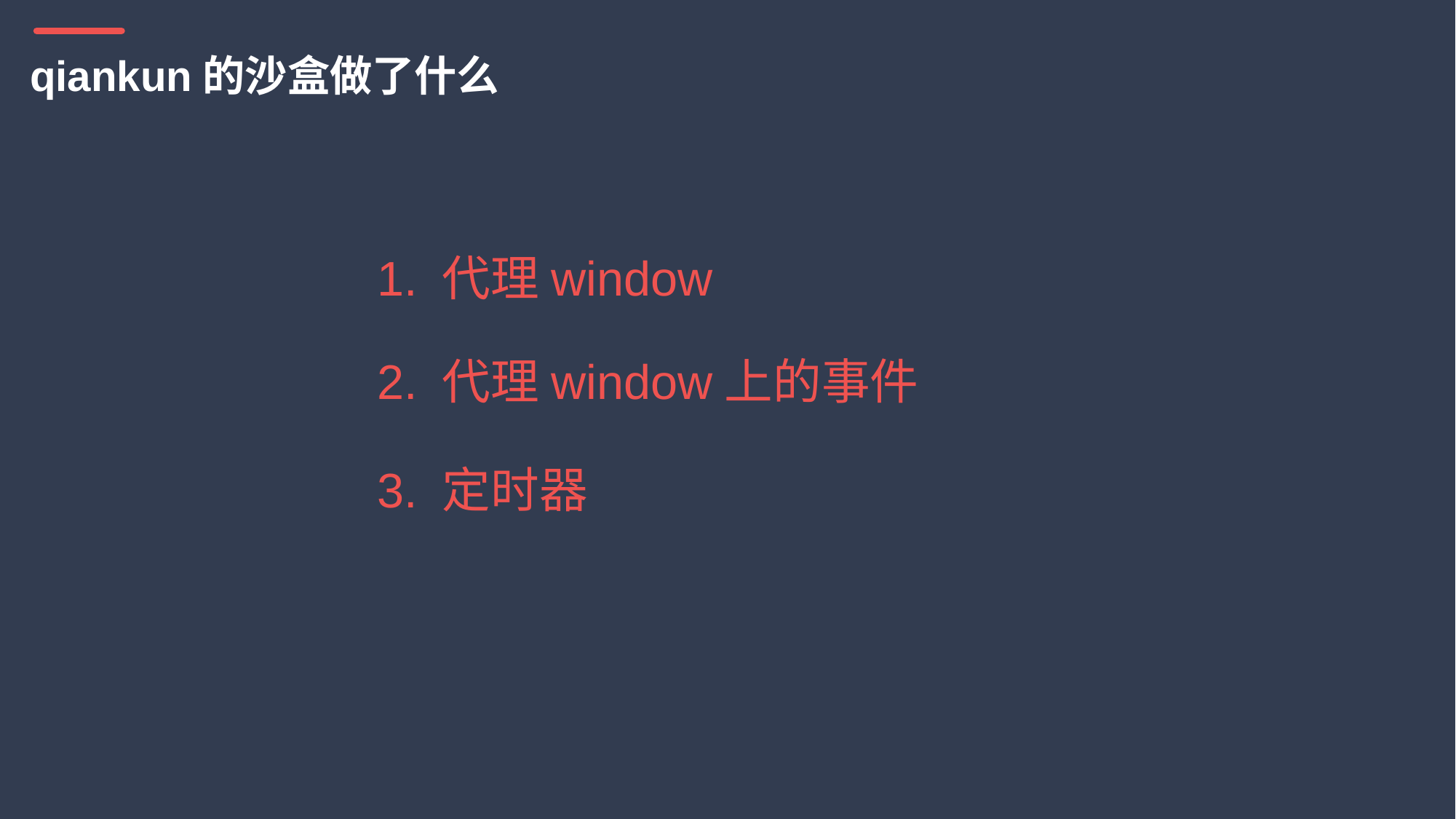

qiankun的沙盒做了什么
1. 代理window
2. 代理window上的事件
3. 定时器